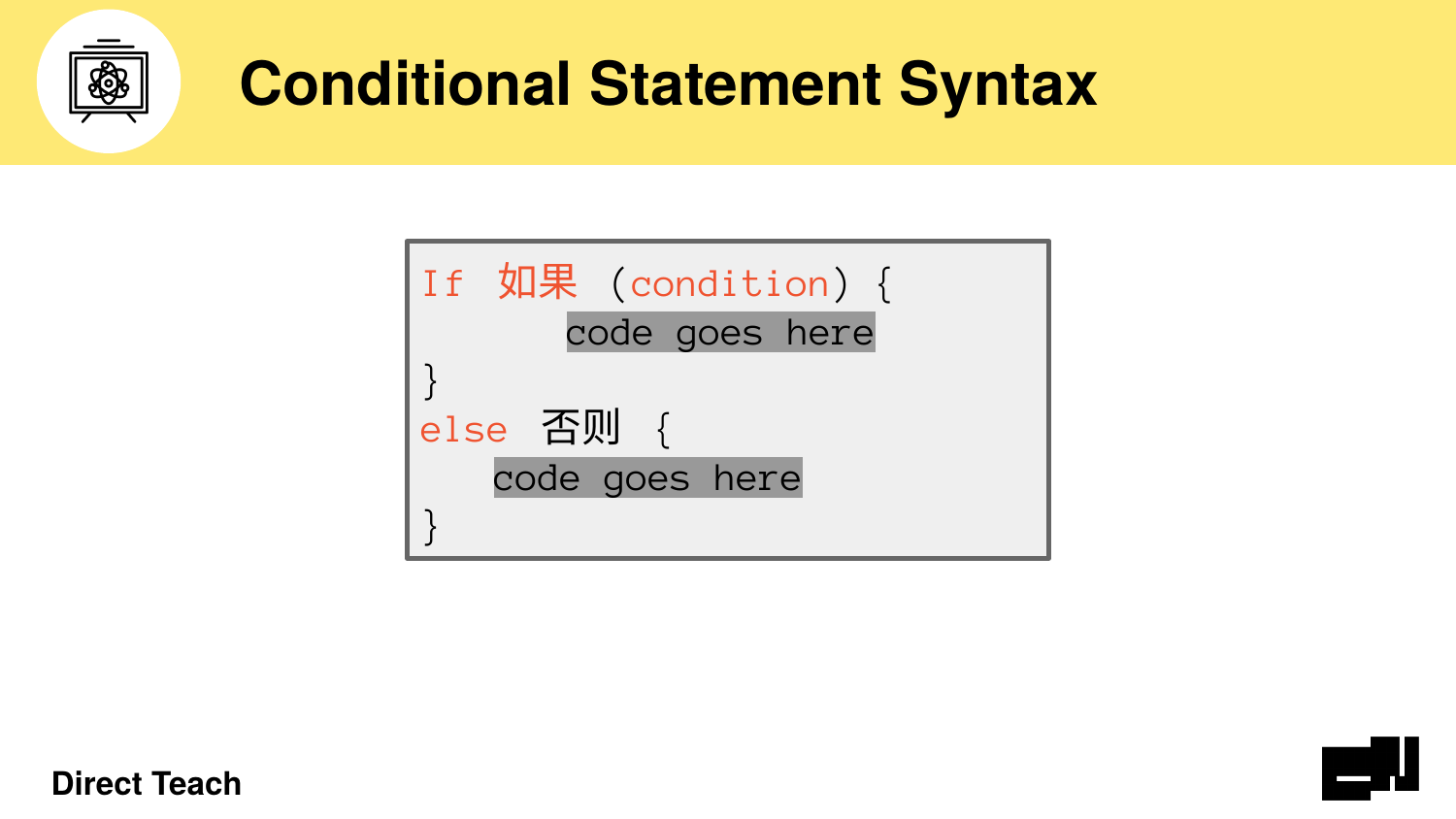

# Conditional Statement Syntax
If 如果 (condition) {
	code goes here
}
else 否则 {
code goes here
}